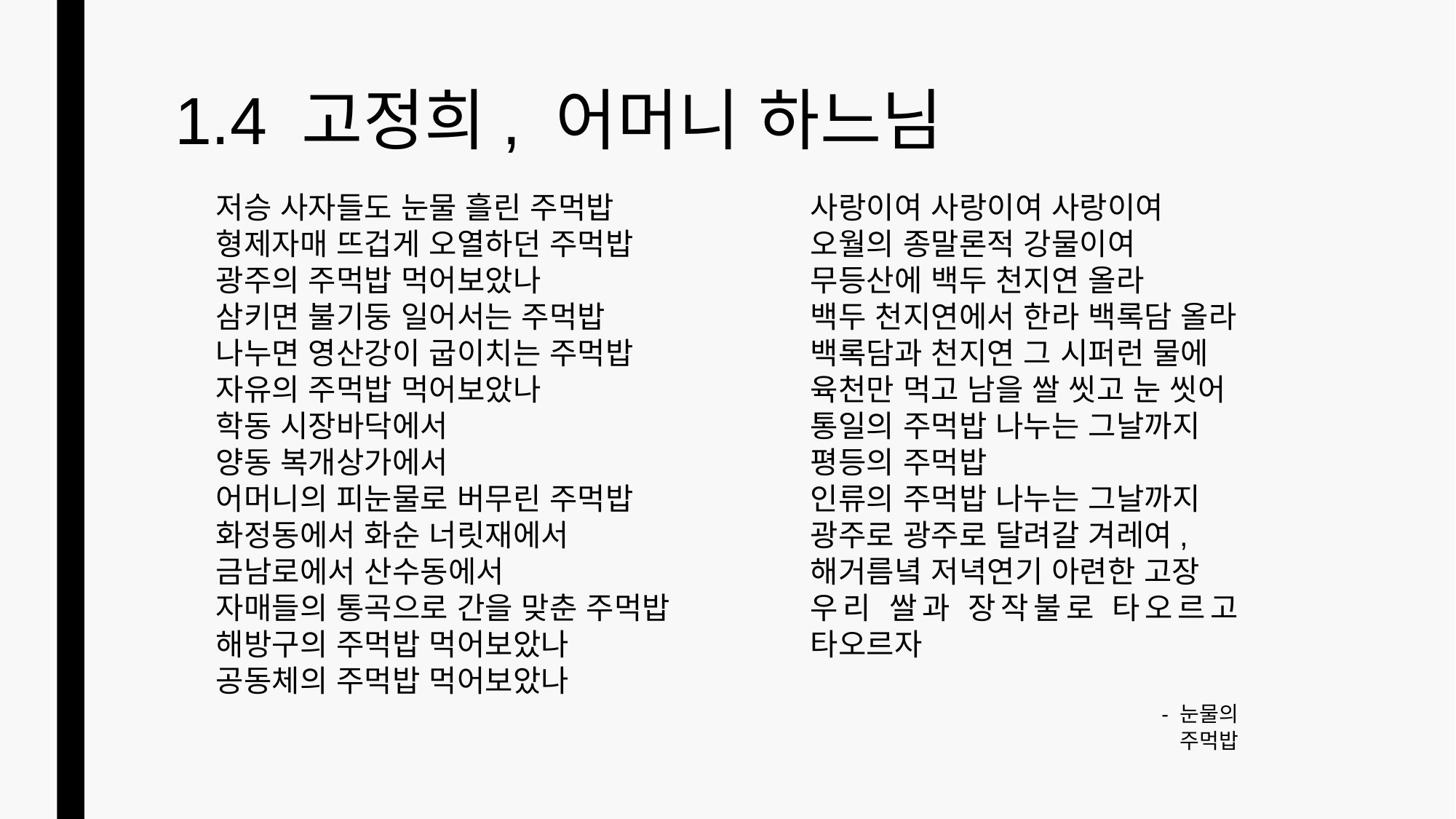

# 1.4 고정희, 어머니 하느님
저승 사자들도 눈물 흘린 주먹밥
형제자매 뜨겁게 오열하던 주먹밥
광주의 주먹밥 먹어보았나
삼키면 불기둥 일어서는 주먹밥
나누면 영산강이 굽이치는 주먹밥
자유의 주먹밥 먹어보았나
학동 시장바닥에서
양동 복개상가에서
어머니의 피눈물로 버무린 주먹밥
화정동에서 화순 너릿재에서
금남로에서 산수동에서
자매들의 통곡으로 간을 맞춘 주먹밥
해방구의 주먹밥 먹어보았나
공동체의 주먹밥 먹어보았나
사랑이여 사랑이여 사랑이여
오월의 종말론적 강물이여
무등산에 백두 천지연 올라
백두 천지연에서 한라 백록담 올라
백록담과 천지연 그 시퍼런 물에
육천만 먹고 남을 쌀 씻고 눈 씻어
통일의 주먹밥 나누는 그날까지
평등의 주먹밥
인류의 주먹밥 나누는 그날까지
광주로 광주로 달려갈 겨레여,
해거름녘 저녁연기 아련한 고장
우리 쌀과 장작불로 타오르고 타오르자

			- 눈물의 주먹밥